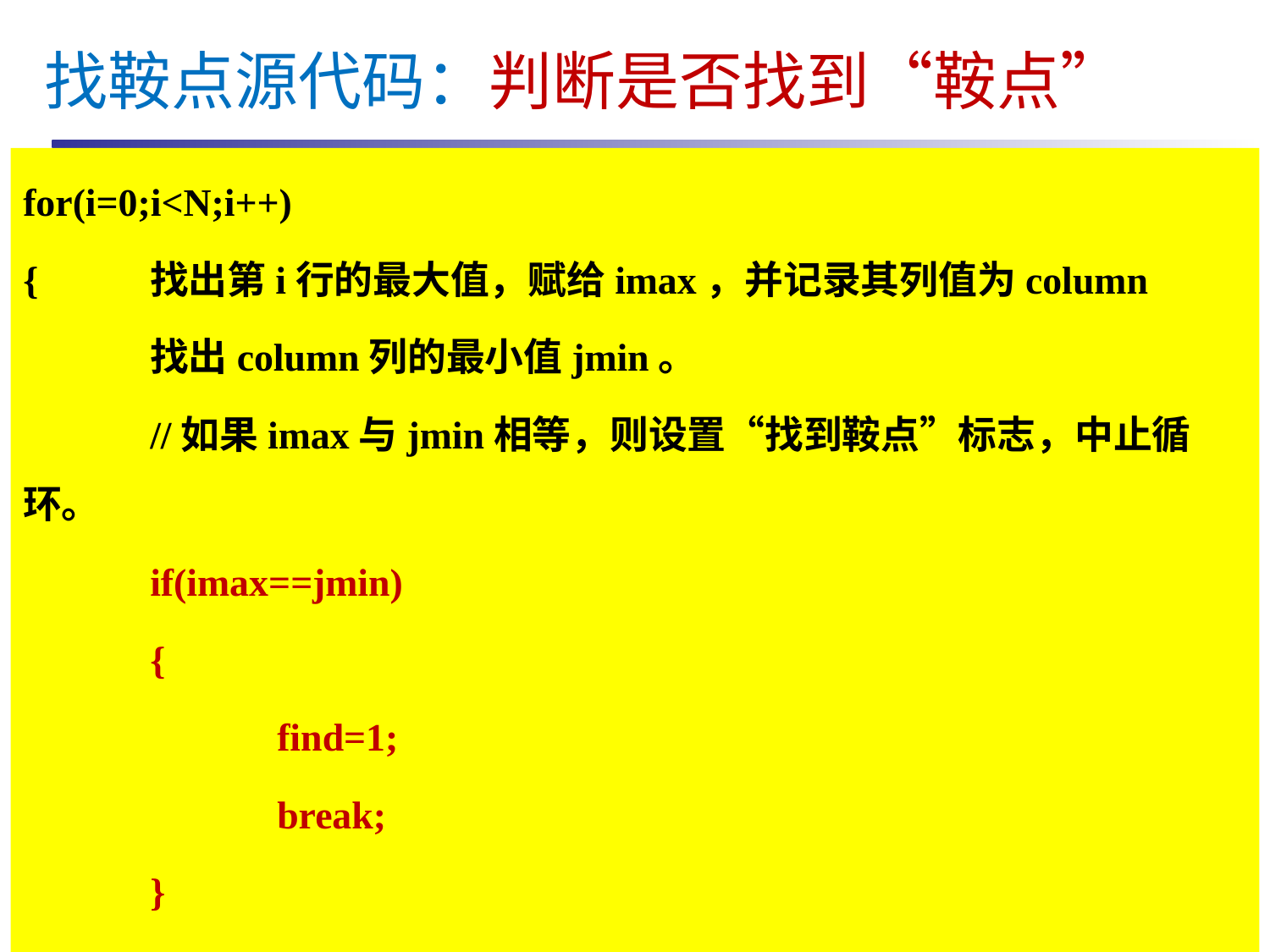

找鞍点源代码：判断是否找到“鞍点”
for(i=0;i<N;i++)
{	找出第i行的最大值，赋给imax，并记录其列值为column
	找出column列的最小值jmin。
	//如果imax与jmin相等，则设置“找到鞍点”标志，中止循环。
	if(imax==jmin)
	{
		find=1;
		break;
	}
}
2023/11/7
王化雨 whuayu000@163.com 13306442222
37/21